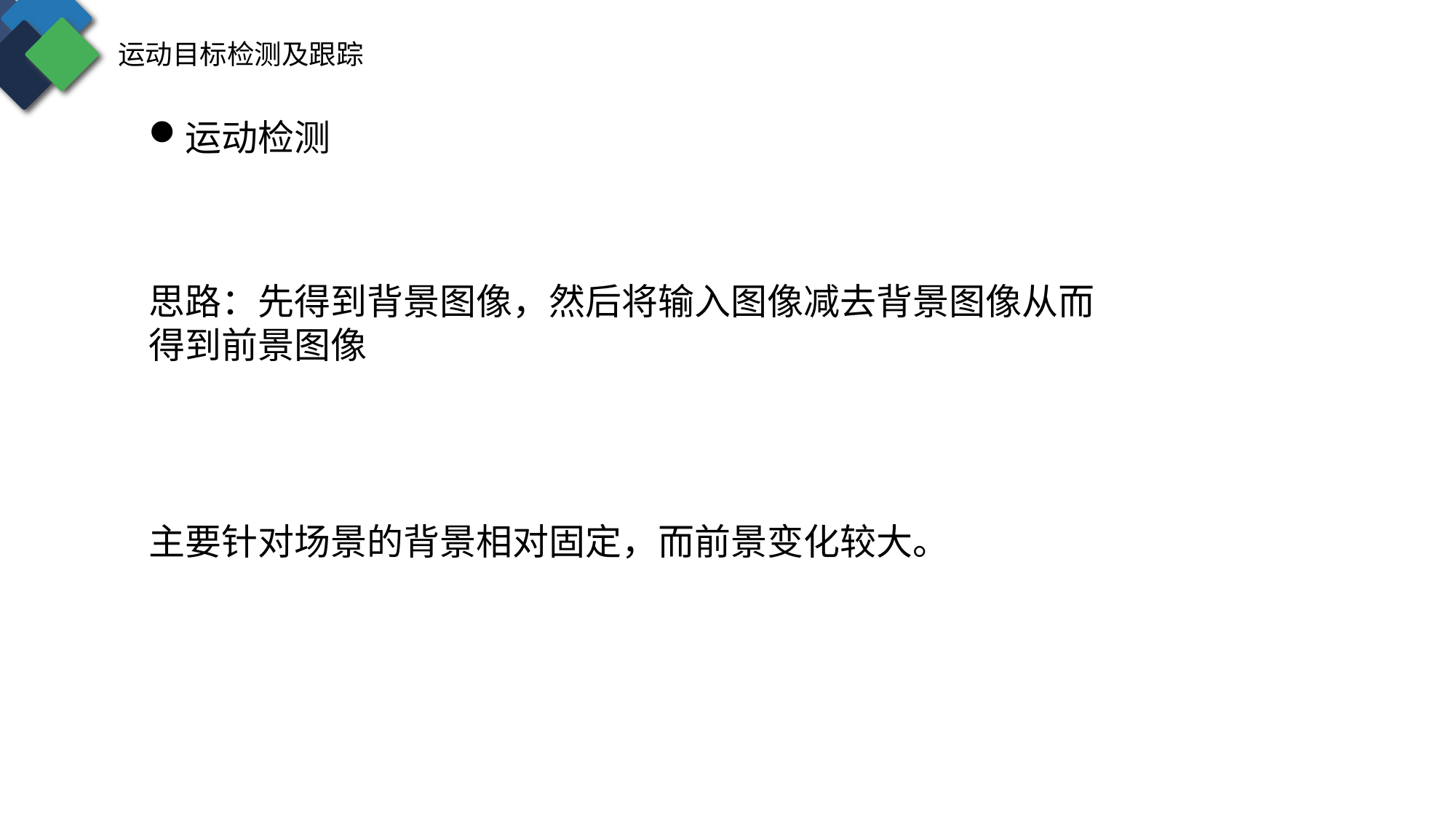

运动目标检测及跟踪
运动检测

思路：先得到背景图像，然后将输入图像减去背景图像从而得到前景图像

主要针对场景的背景相对固定，而前景变化较大。